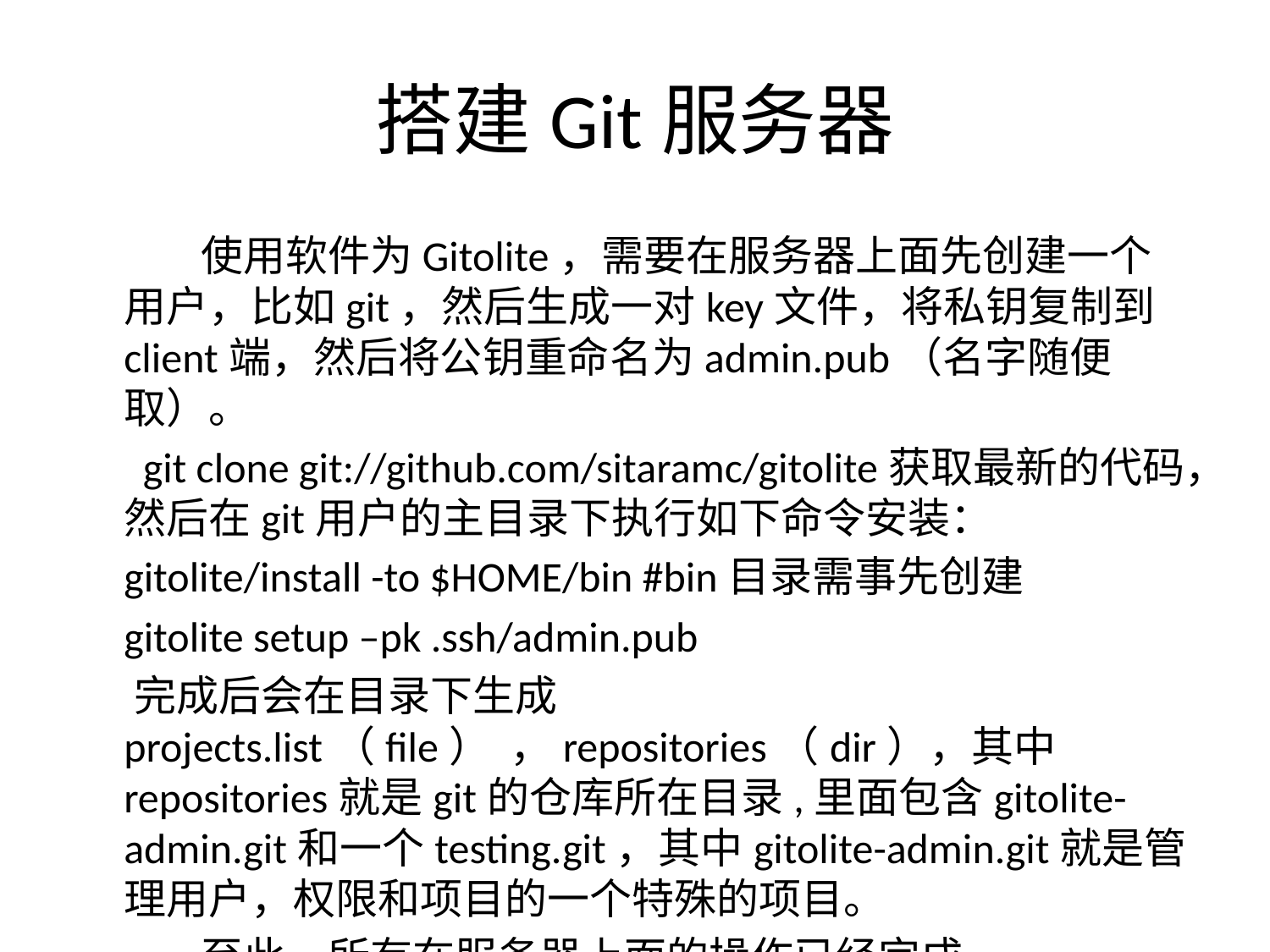

# 搭建Git服务器
            使用软件为Gitolite，需要在服务器上面先创建一个用户，比如git，然后生成一对key文件，将私钥复制到client端，然后将公钥重命名为admin.pub（名字随便取）。
       git clone git://github.com/sitaramc/gitolite获取最新的代码，然后在git用户的主目录下执行如下命令安装：
     gitolite/install -to $HOME/bin #bin目录需事先创建
     gitolite setup –pk .ssh/admin.pub
     完成后会在目录下生成projects.list（file）  ，repositories（dir），其中repositories就是git的仓库所在目录,里面包含gitolite-admin.git和一个testing.git，其中gitolite-admin.git就是管理用户，权限和项目的一个特殊的项目。
            至此，所有在服务器上面的操作已经完成。